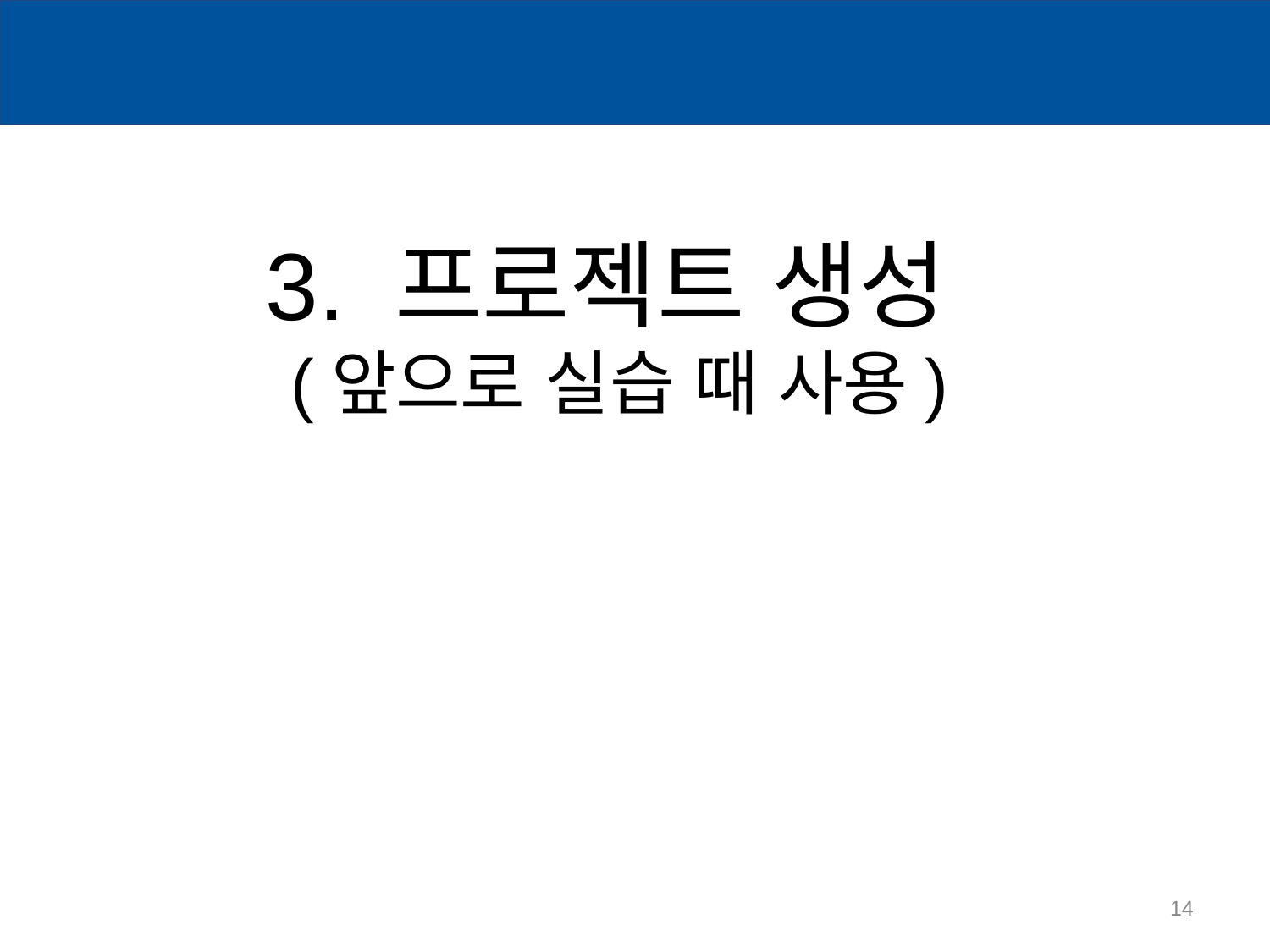

3. 프로젝트 생성
(앞으로 실습 때 사용)
14